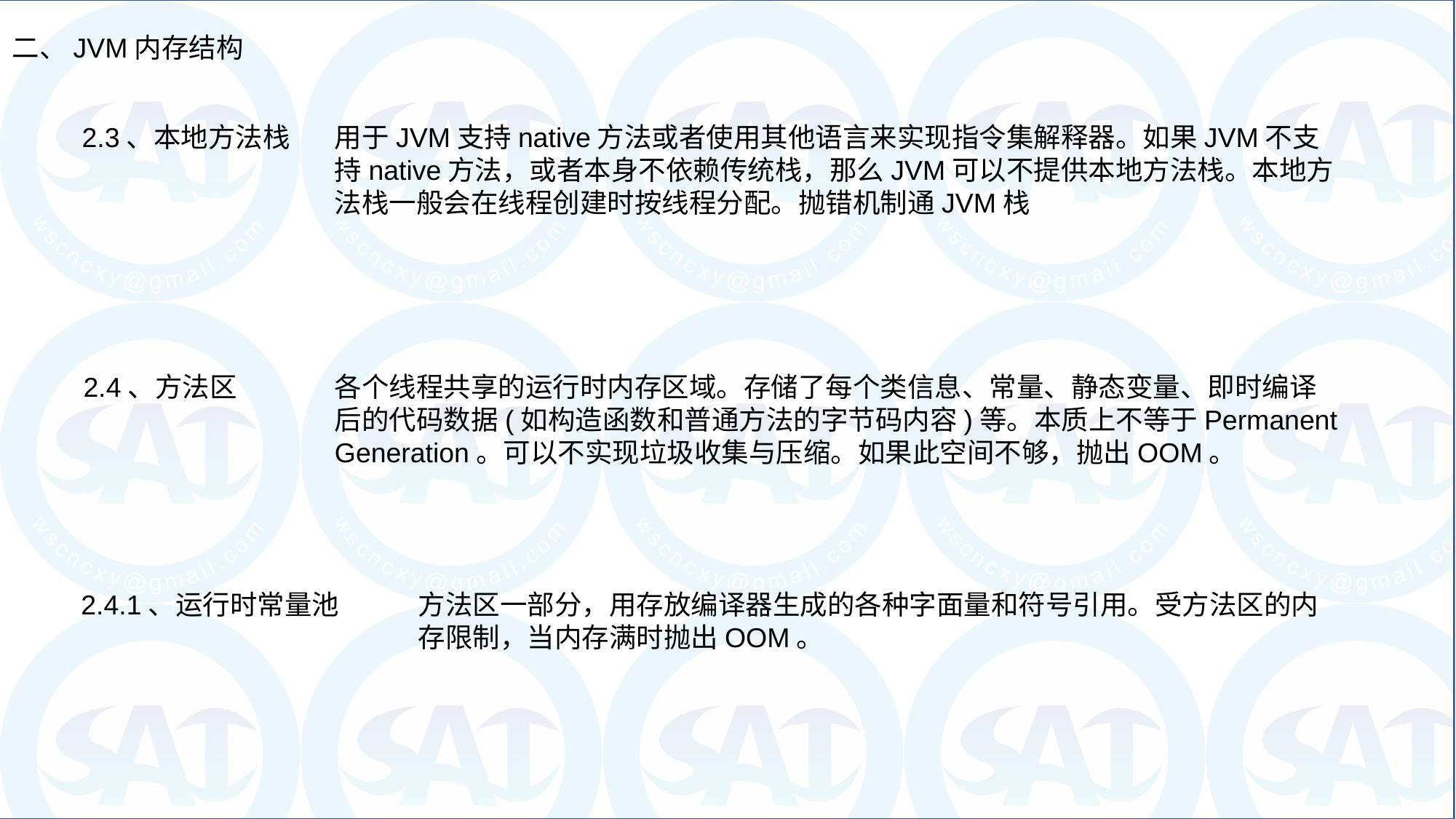

二、JVM内存结构
2.3、本地方法栈
用于JVM支持native方法或者使用其他语言来实现指令集解释器。如果JVM不支持native方法，或者本身不依赖传统栈，那么JVM可以不提供本地方法栈。本地方法栈一般会在线程创建时按线程分配。抛错机制通JVM栈
2.4、方法区
各个线程共享的运行时内存区域。存储了每个类信息、常量、静态变量、即时编译后的代码数据(如构造函数和普通方法的字节码内容)等。本质上不等于Permanent Generation。可以不实现垃圾收集与压缩。如果此空间不够，抛出OOM。
2.4.1、运行时常量池
方法区一部分，用存放编译器生成的各种字面量和符号引用。受方法区的内存限制，当内存满时抛出OOM。